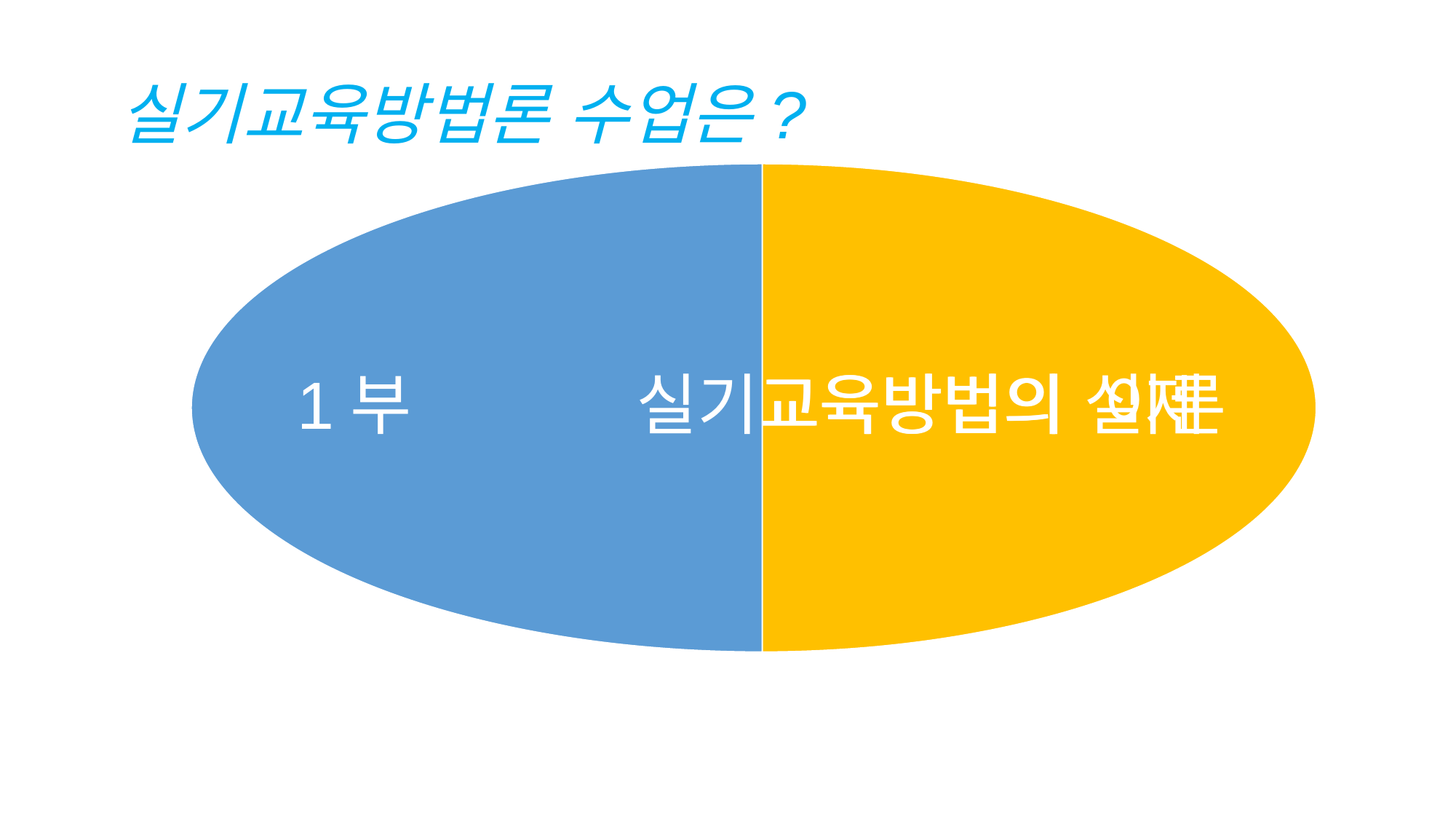

실기교육방법론 수업은?
2부           실기교육방법의 실제
1부            실기교육방법의  이론